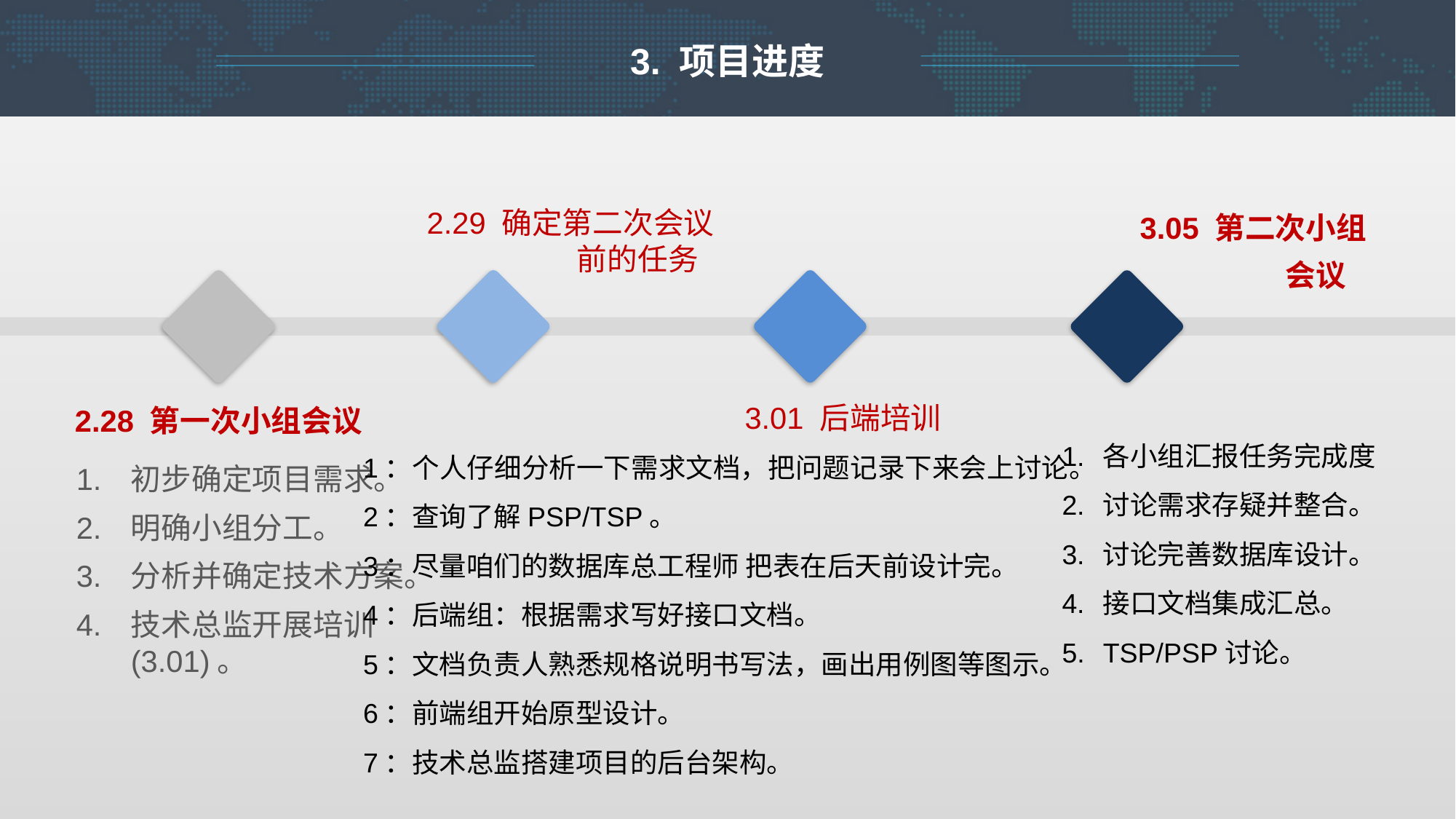

3. 项目进度

2.29 确定第二次会议
	     前的任务
3.05 第二次小组
                 会议

3.01 后端培训
2.28 第一次小组会议
各小组汇报任务完成度
讨论需求存疑并整合。
讨论完善数据库设计。
接口文档集成汇总。
TSP/PSP讨论。
1：个人仔细分析一下需求文档，把问题记录下来会上讨论。
2：查询了解PSP/TSP。
3：尽量咱们的数据库总工程师 把表在后天前设计完。
4：后端组：根据需求写好接口文档。
5：文档负责人熟悉规格说明书写法，画出用例图等图示。
6：前端组开始原型设计。
7：技术总监搭建项目的后台架构。
初步确定项目需求。
明确小组分工。
分析并确定技术方案。
技术总监开展培训(3.01)。